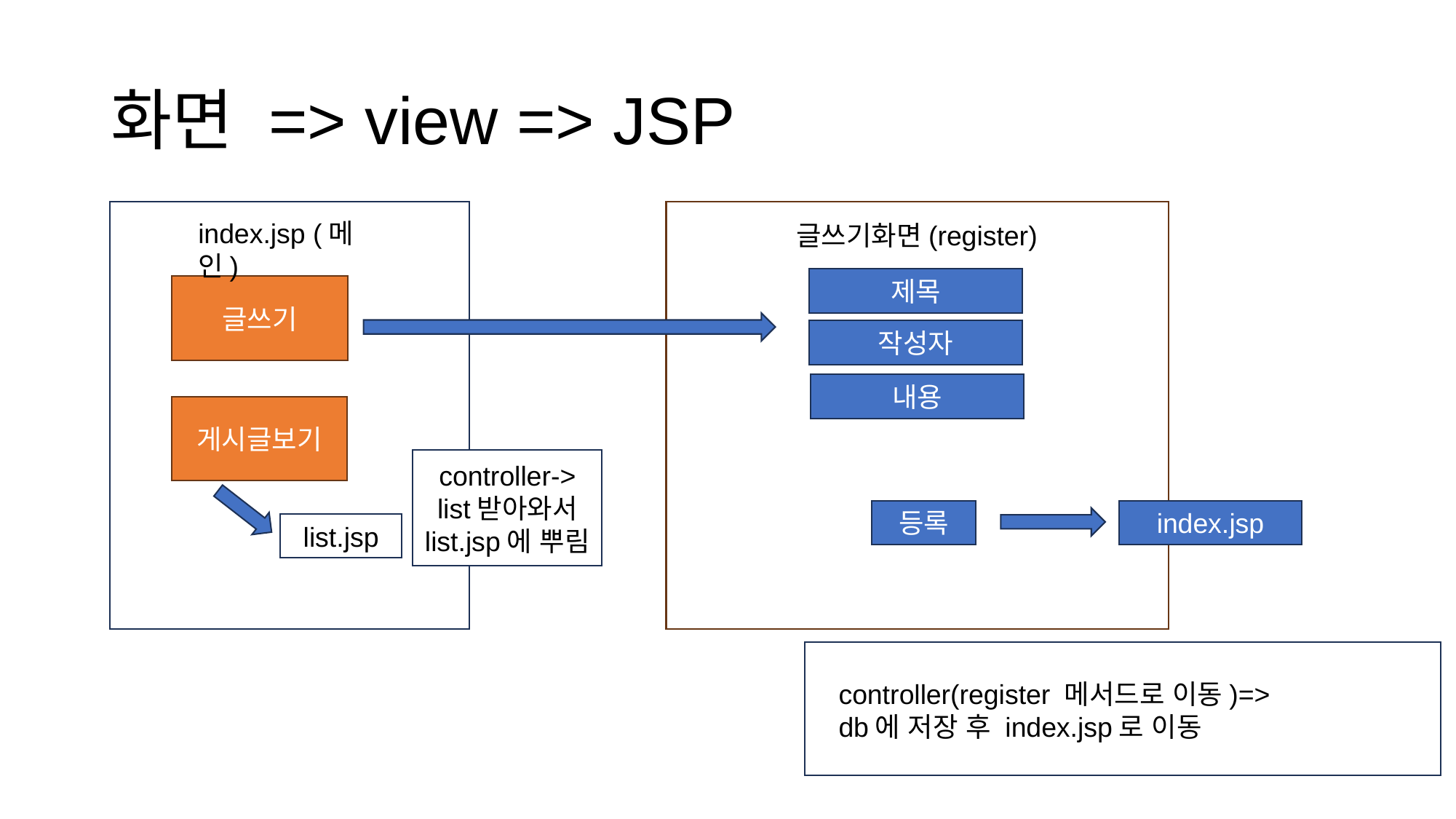

# 화면 => view => JSP

index.jsp (메인)
글쓰기화면(register)
제목
글쓰기

작성자
내용
게시글보기
controller->
list받아와서
list.jsp에 뿌림

등록
index.jsp

list.jsp
dc
controller(register 메서드로 이동)=>
db에 저장 후 index.jsp로 이동